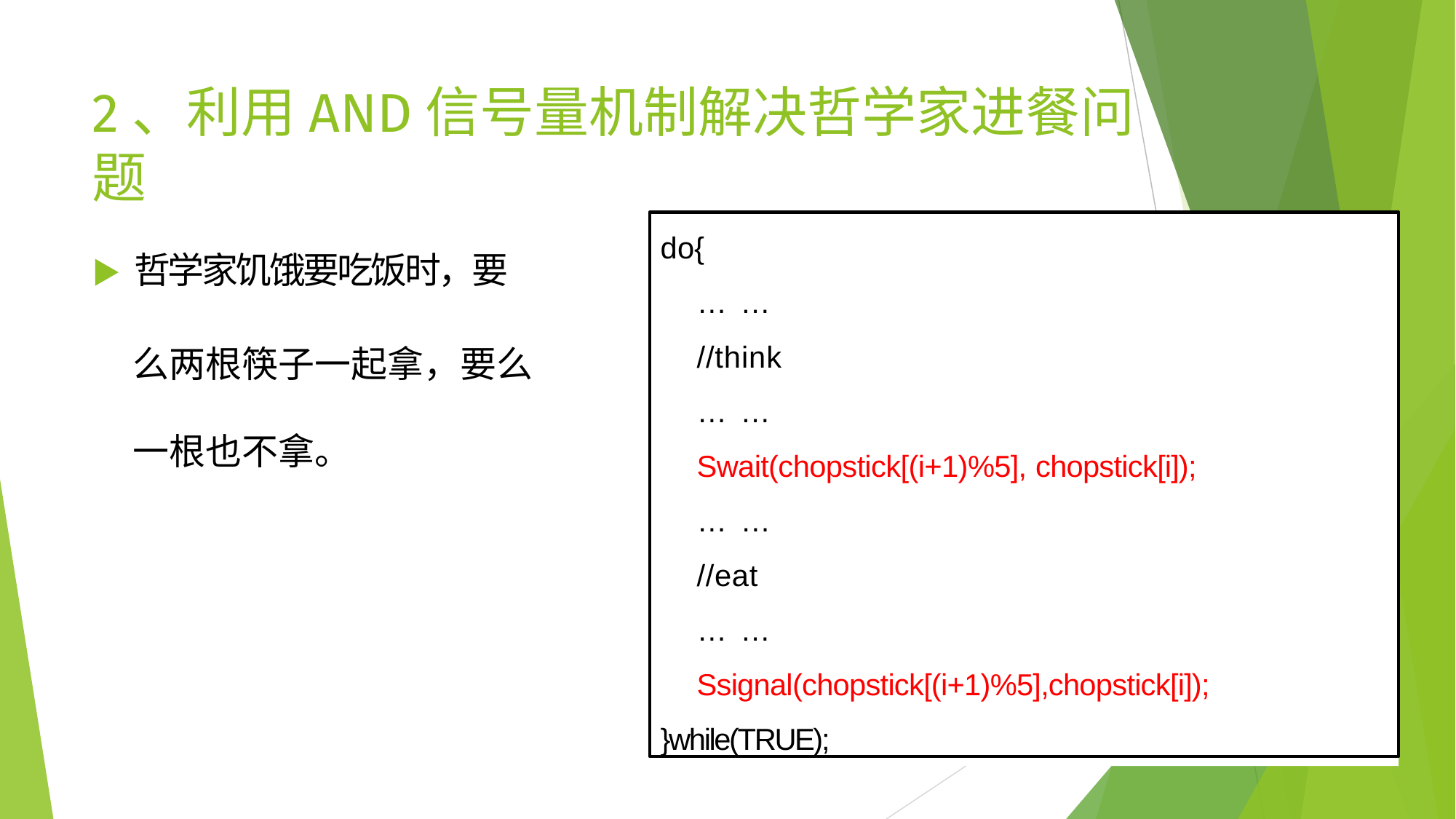

# 2、利用AND信号量机制解决哲学家进餐问题

do{
……
//think
……
Swait(chopstick[(i+1)%5], chopstick[i]);
……
//eat
……
Ssignal(chopstick[(i+1)%5],chopstick[i]);
}while(TRUE);
▶	哲学家饥饿要吃饭时，要
么两根筷子一起拿，要么 一根也不拿。